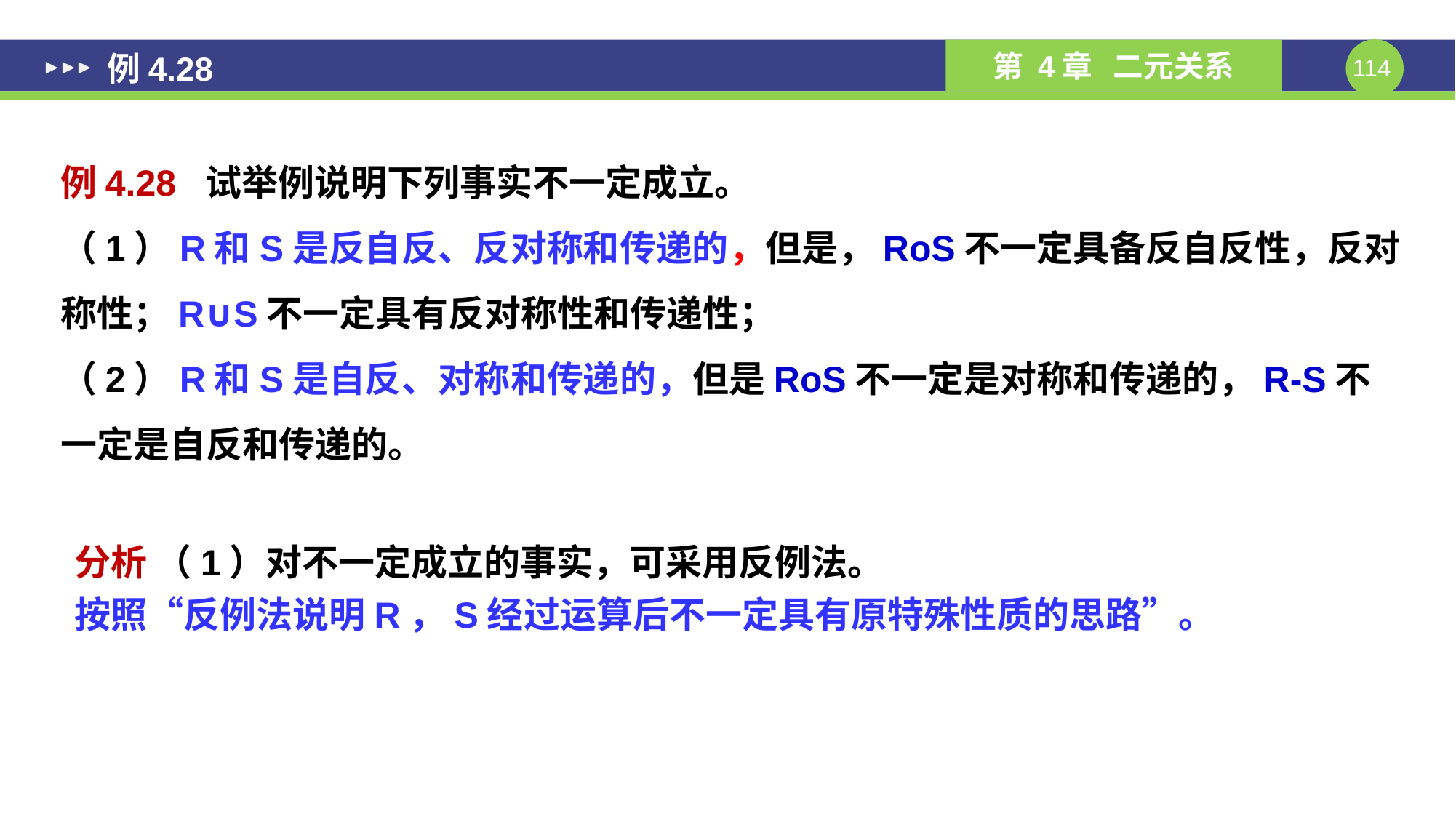

# 例4.28
例4.28  试举例说明下列事实不一定成立。
（1）R和S是反自反、反对称和传递的，但是，RoS不一定具备反自反性，反对称性；R∪S不一定具有反对称性和传递性；
（2）R和S是自反、对称和传递的，但是RoS不一定是对称和传递的，R-S不一定是自反和传递的。
分析 （1）对不一定成立的事实，可采用反例法。
按照“反例法说明R，S经过运算后不一定具有原特殊性质的思路”。